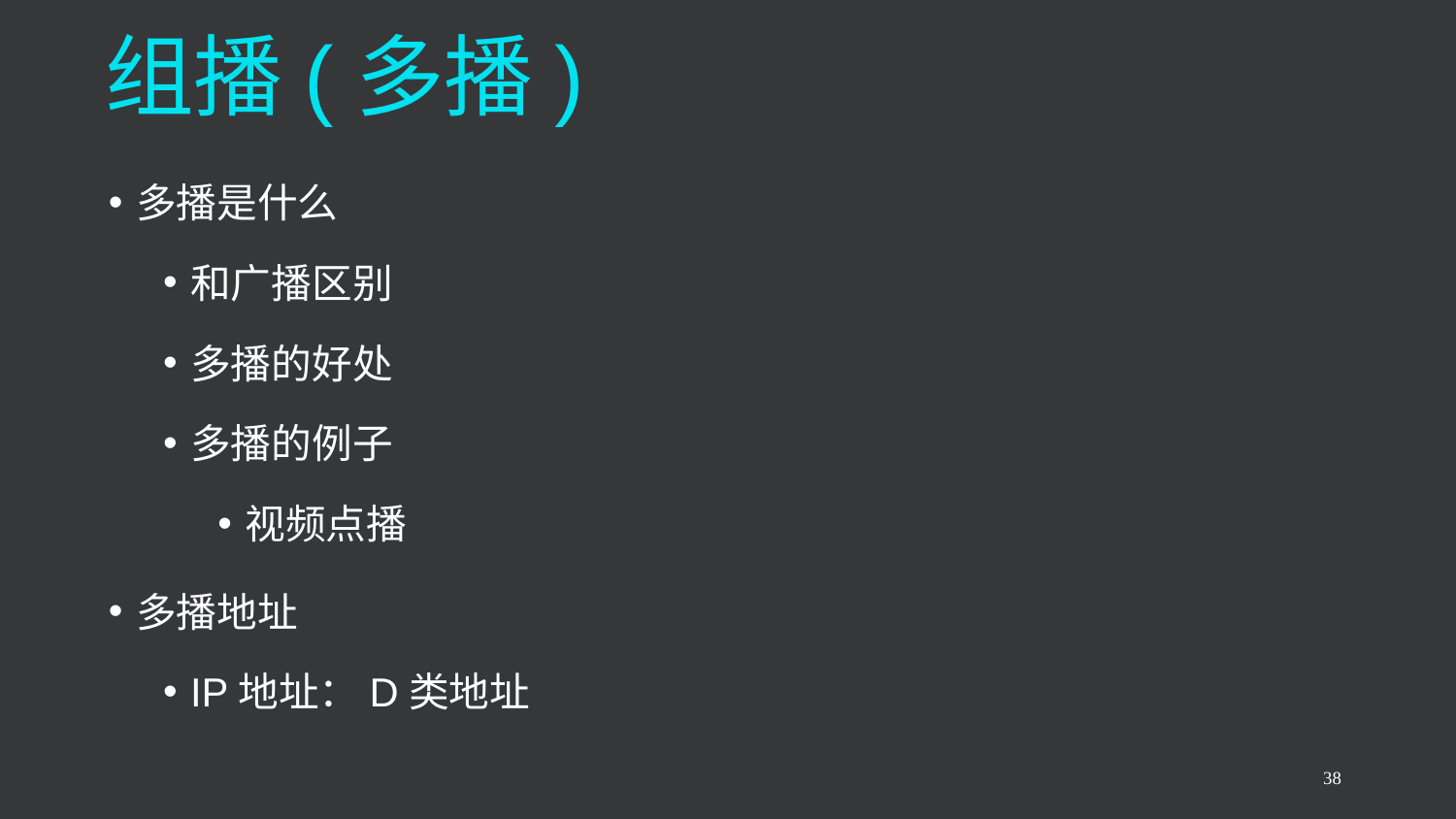

# 组播(多播)
多播是什么
和广播区别
多播的好处
多播的例子
视频点播
多播地址
IP地址：D类地址

38